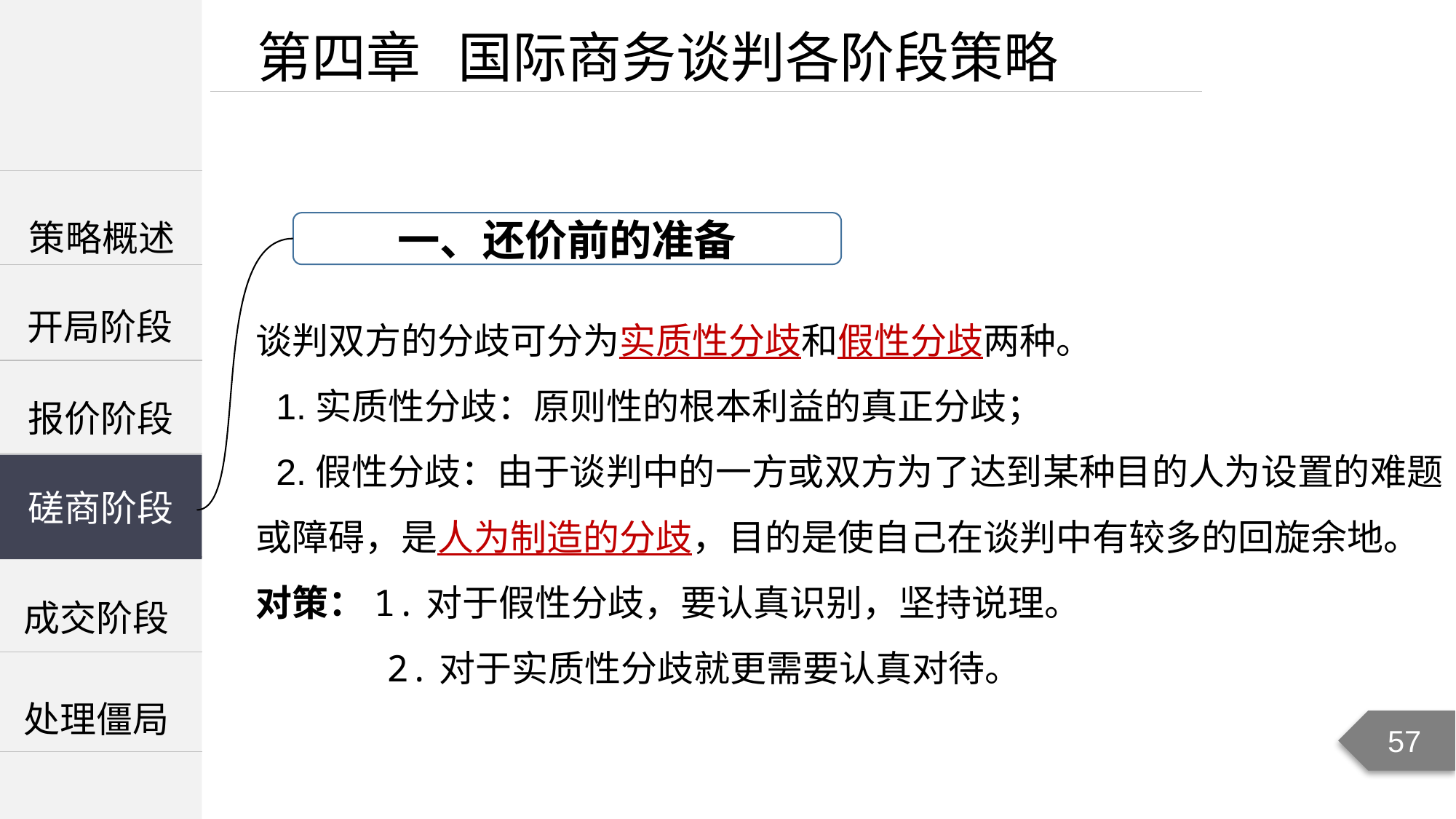

第四章   国际商务谈判各阶段策略
|  |
| --- |
|  |
|  |
策略概述
一、还价前的准备
开局阶段
谈判双方的分歧可分为实质性分歧和假性分歧两种。
  1.实质性分歧：原则性的根本利益的真正分歧；
  2.假性分歧：由于谈判中的一方或双方为了达到某种目的人为设置的难题或障碍，是人为制造的分歧，目的是使自己在谈判中有较多的回旋余地。
对策：1.对于假性分歧，要认真识别，坚持说理。
      2.对于实质性分歧就更需要认真对待。
报价阶段

磋商阶段
磋商阶段

成交阶段

处理僵局
57